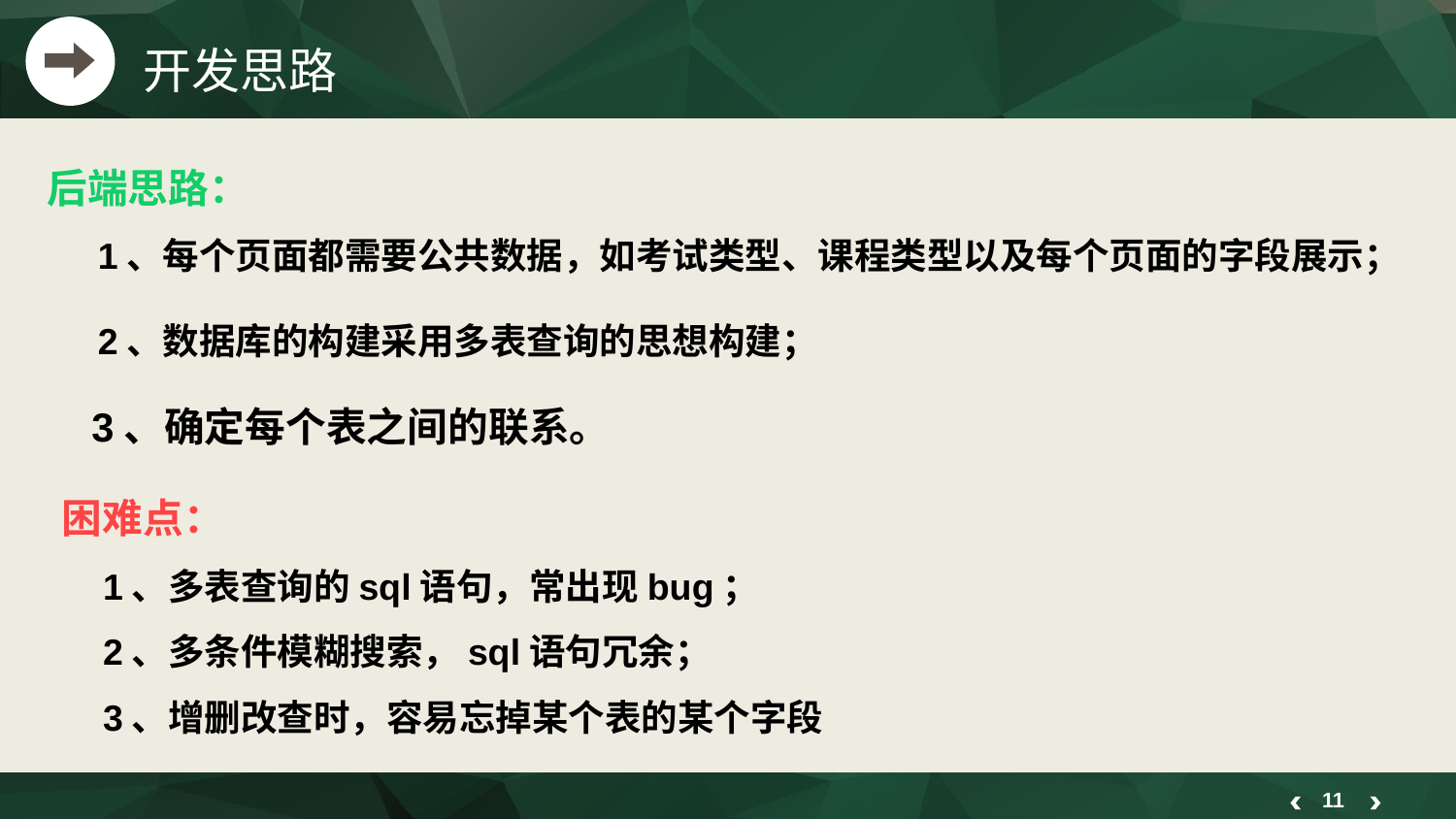

开发思路
后端思路：
     1、每个页面都需要公共数据，如考试类型、课程类型以及每个页面的字段展示；
     2、数据库的构建采用多表查询的思想构建；
    3、确定每个表之间的联系。
困难点：
    1、多表查询的sql语句，常出现bug；
    2、多条件模糊搜索，sql语句冗余；
    3、增删改查时，容易忘掉某个表的某个字段